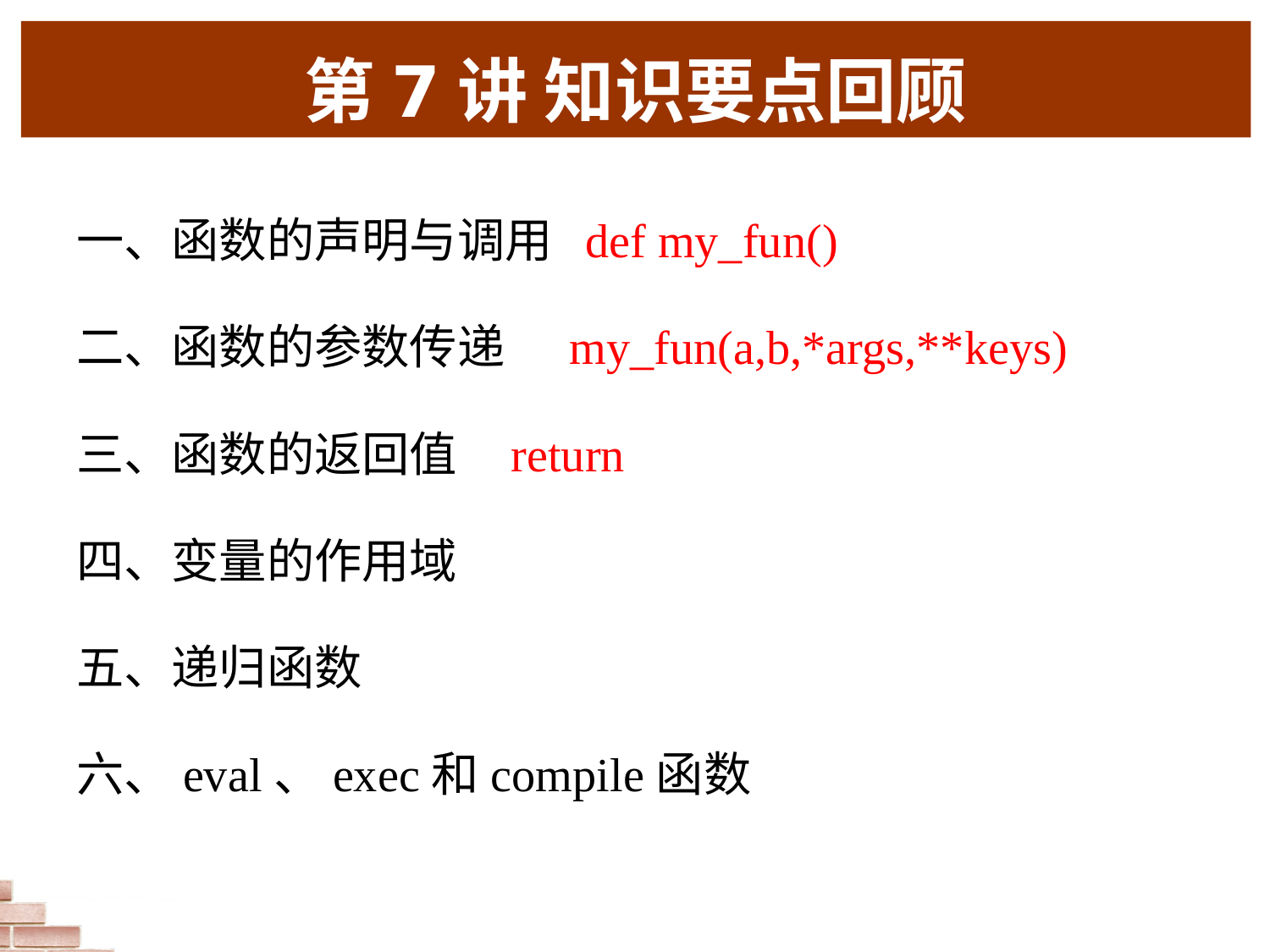

第7讲 知识要点回顾
一、函数的声明与调用  def my_fun()
二、函数的参数传递     my_fun(a,b,*args,**keys)
三、函数的返回值    return
四、变量的作用域
五、递归函数
六、eval、exec和compile函数